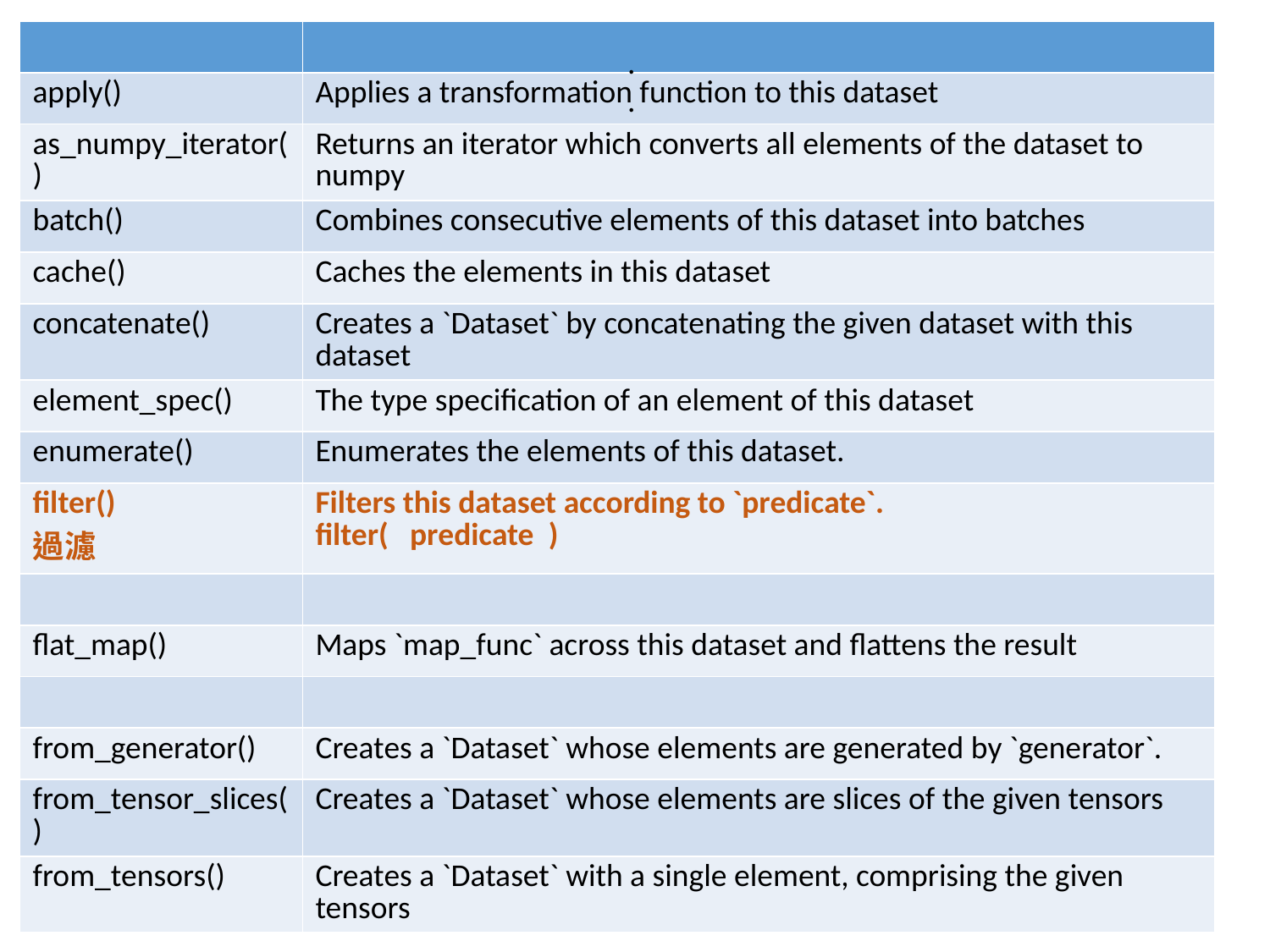

|  |  |
| --- | --- |
| apply() | Applies a transformation function to this dataset |
| as\_numpy\_iterator() | Returns an iterator which converts all elements of the dataset to numpy |
| batch() | Combines consecutive elements of this dataset into batches |
| cache() | Caches the elements in this dataset |
| concatenate() | Creates a `Dataset` by concatenating the given dataset with this dataset |
| element\_spec() | The type specification of an element of this dataset |
| enumerate() | Enumerates the elements of this dataset. |
| filter() 過濾 | Filters this dataset according to `predicate`. filter( predicate ) |
|  |  |
| flat\_map() | Maps `map\_func` across this dataset and flattens the result |
|  |  |
| from\_generator() | Creates a `Dataset` whose elements are generated by `generator`. |
| from\_tensor\_slices() | Creates a `Dataset` whose elements are slices of the given tensors |
| from\_tensors() | Creates a `Dataset` with a single element, comprising the given tensors |
.
.